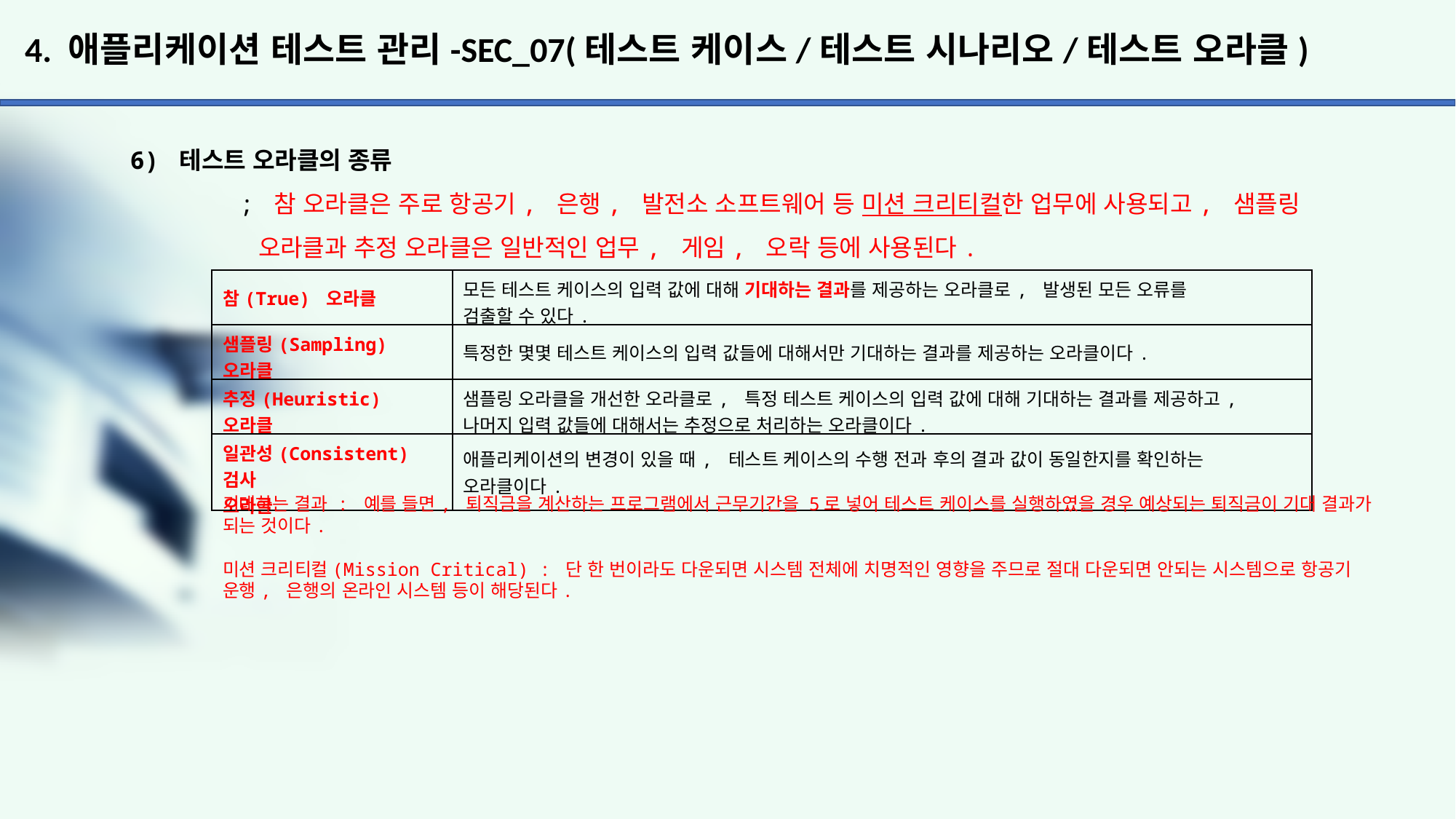

# 4. 애플리케이션 테스트 관리-SEC_07(테스트 케이스/테스트 시나리오/테스트 오라클)
6) 테스트 오라클의 종류
	; 참 오라클은 주로 항공기, 은행, 발전소 소프트웨어 등 미션 크리티컬한 업무에 사용되고, 샘플링
	  오라클과 추정 오라클은 일반적인 업무, 게임, 오락 등에 사용된다.

| 참(True) 오라클 | 모든 테스트 케이스의 입력 값에 대해 기대하는 결과를 제공하는 오라클로, 발생된 모든 오류를 검출할 수 있다. |
| --- | --- |
| 샘플링(Sampling) 오라클 | 특정한 몇몇 테스트 케이스의 입력 값들에 대해서만 기대하는 결과를 제공하는 오라클이다. |
| 추정(Heuristic) 오라클 | 샘플링 오라클을 개선한 오라클로, 특정 테스트 케이스의 입력 값에 대해 기대하는 결과를 제공하고, 나머지 입력 값들에 대해서는 추정으로 처리하는 오라클이다. |
| 일관성(Consistent) 검사 오라클 | 애플리케이션의 변경이 있을 때, 테스트 케이스의 수행 전과 후의 결과 값이 동일한지를 확인하는 오라클이다. |
기대하는 결과 : 예를 들면, 퇴직금을 계산하는 프로그램에서 근무기간을 5로 넣어 테스트 케이스를 실행하였을 경우 예상되는 퇴직금이 기대 결과가 되는 것이다.

미션 크리티컬(Mission Critical) : 단 한 번이라도 다운되면 시스템 전체에 치명적인 영향을 주므로 절대 다운되면 안되는 시스템으로 항공기 운행, 은행의 온라인 시스템 등이 해당된다.